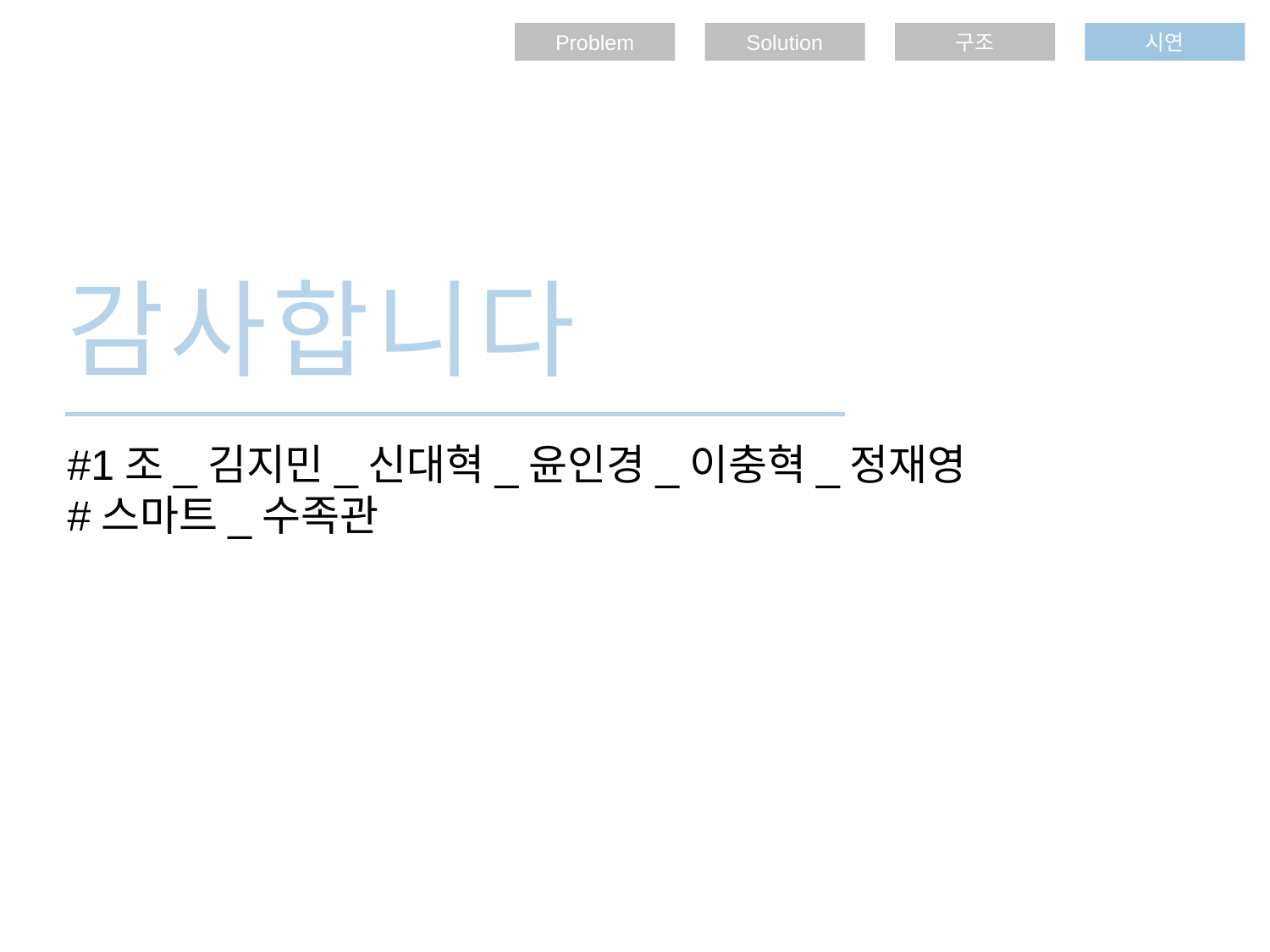

Problem
구조
시연
Solution
감사합니다
#1조_김지민_신대혁_윤인경_이충혁_정재영
#스마트_수족관